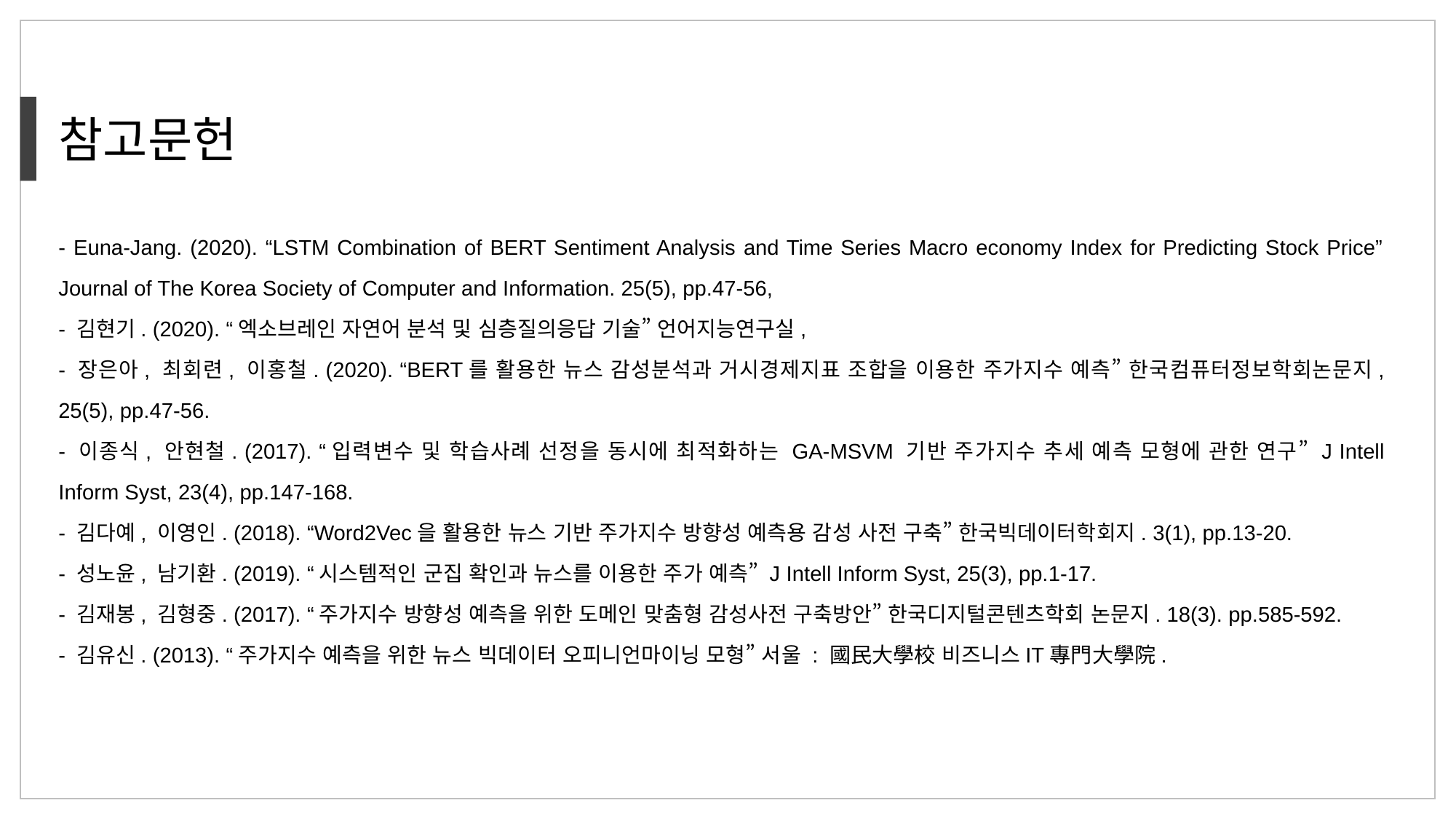

참고문헌
- Euna-Jang. (2020). “LSTM Combination of BERT Sentiment Analysis and Time Series Macro economy Index for Predicting Stock Price” Journal of The Korea Society of Computer and Information. 25(5), pp.47-56,
- 김현기. (2020). “엑소브레인 자연어 분석 및 심층질의응답 기술” 언어지능연구실,
- 장은아, 최회련, 이홍철. (2020). “BERT를 활용한 뉴스 감성분석과 거시경제지표 조합을 이용한 주가지수 예측” 한국컴퓨터정보학회논문지, 25(5), pp.47-56.
- 이종식, 안현철. (2017). “입력변수 및 학습사례 선정을 동시에 최적화하는 GA-MSVM 기반 주가지수 추세 예측 모형에 관한 연구” J Intell Inform Syst, 23(4), pp.147-168.
- 김다예, 이영인. (2018). “Word2Vec을 활용한 뉴스 기반 주가지수 방향성 예측용 감성 사전 구축” 한국빅데이터학회지. 3(1), pp.13-20.
- 성노윤, 남기환. (2019). “시스템적인 군집 확인과 뉴스를 이용한 주가 예측” J Intell Inform Syst, 25(3), pp.1-17.
- 김재봉, 김형중. (2017). “주가지수 방향성 예측을 위한 도메인 맞춤형 감성사전 구축방안” 한국디지털콘텐츠학회 논문지. 18(3). pp.585-592.
- 김유신. (2013). “주가지수 예측을 위한 뉴스 빅데이터 오피니언마이닝 모형” 서울 : 國民大學校 비즈니스IT專門大學院.